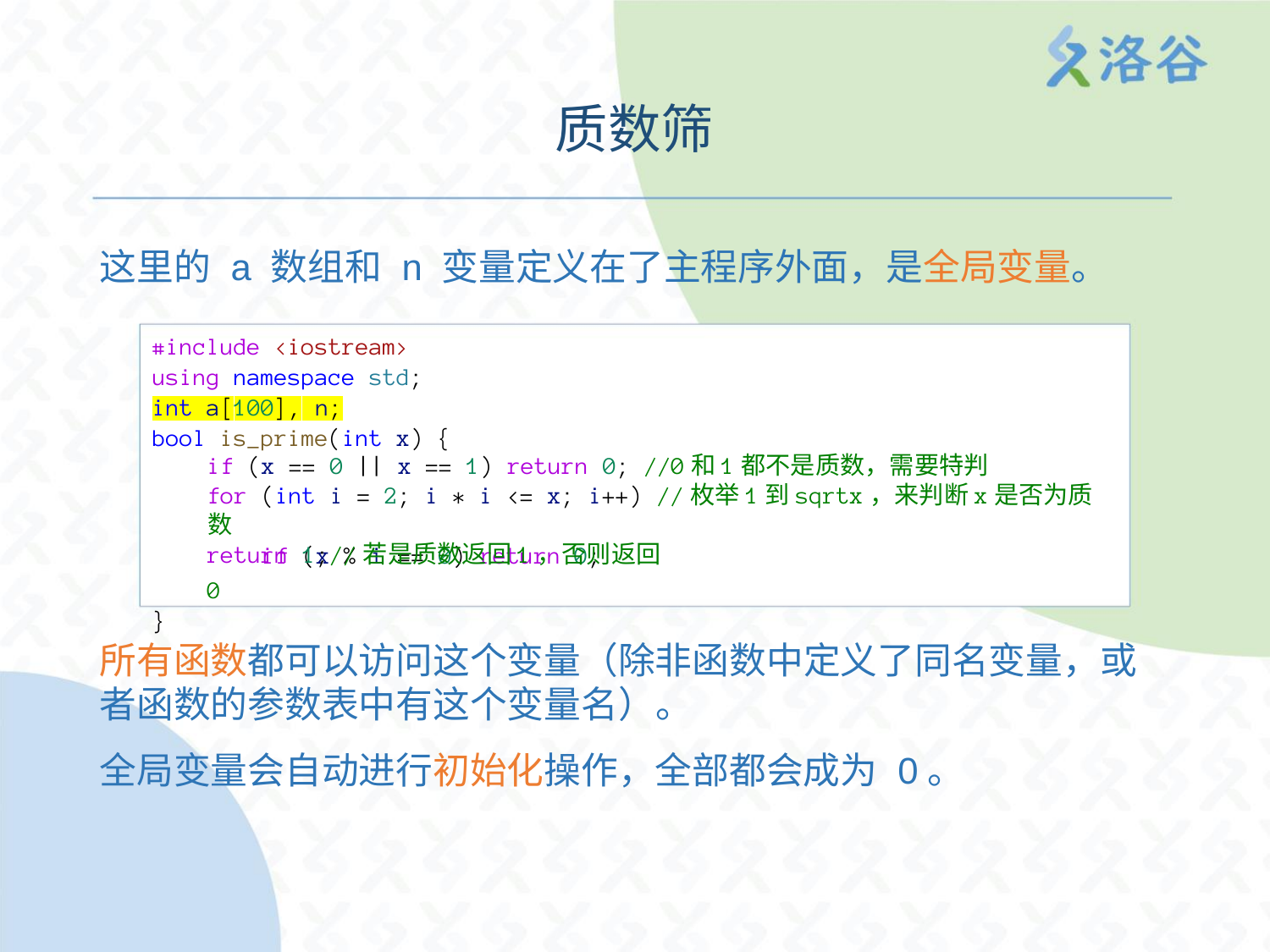

质数筛
这里的 a 数组和 n 变量定义在了主程序外面，是全局变量。
#include <iostream>
using namespace std;
int a[100], n;
bool is_prime(int x) {
if (x == 0 || x == 1) return 0; //0和1都不是质数，需要特判
for (int i = 2; i * i <= x; i++) //枚举1到sqrtx，来判断x是否为质数
if (x % i == 0) return 0;
return 1;//若是质数返回1，否则返回0
}
所有函数都可以访问这个变量（除非函数中定义了同名变量，或
者函数的参数表中有这个变量名）。
全局变量会自动进行初始化操作，全部都会成为 0。